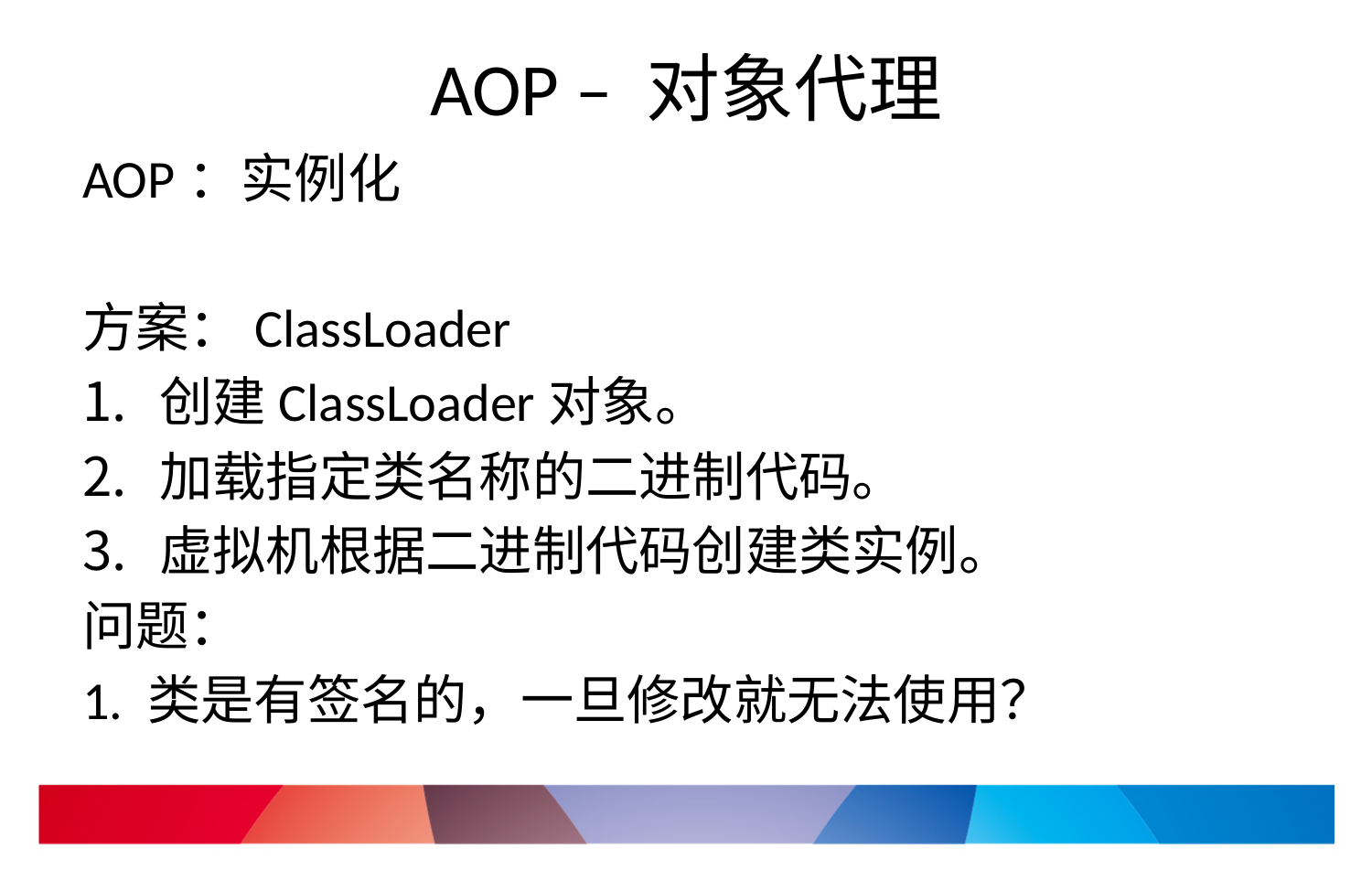

# AOP – 对象代理
AOP：实例化

方案：ClassLoader
创建ClassLoader对象。
加载指定类名称的二进制代码。
虚拟机根据二进制代码创建类实例。
问题：
1. 类是有签名的，一旦修改就无法使用？